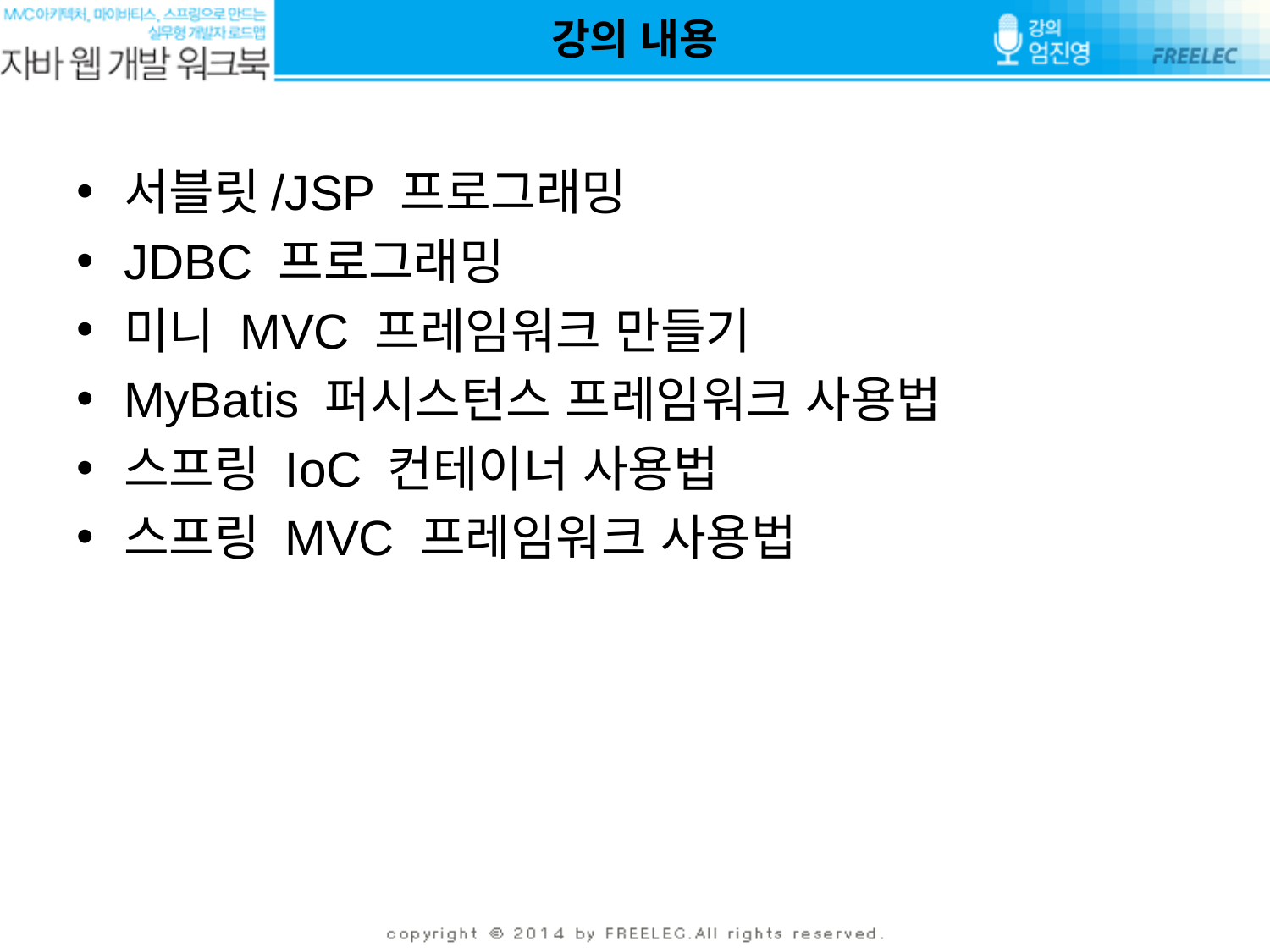

# 강의 내용
서블릿/JSP 프로그래밍
JDBC 프로그래밍
미니 MVC 프레임워크 만들기
MyBatis 퍼시스턴스 프레임워크 사용법
스프링 IoC 컨테이너 사용법
스프링 MVC 프레임워크 사용법